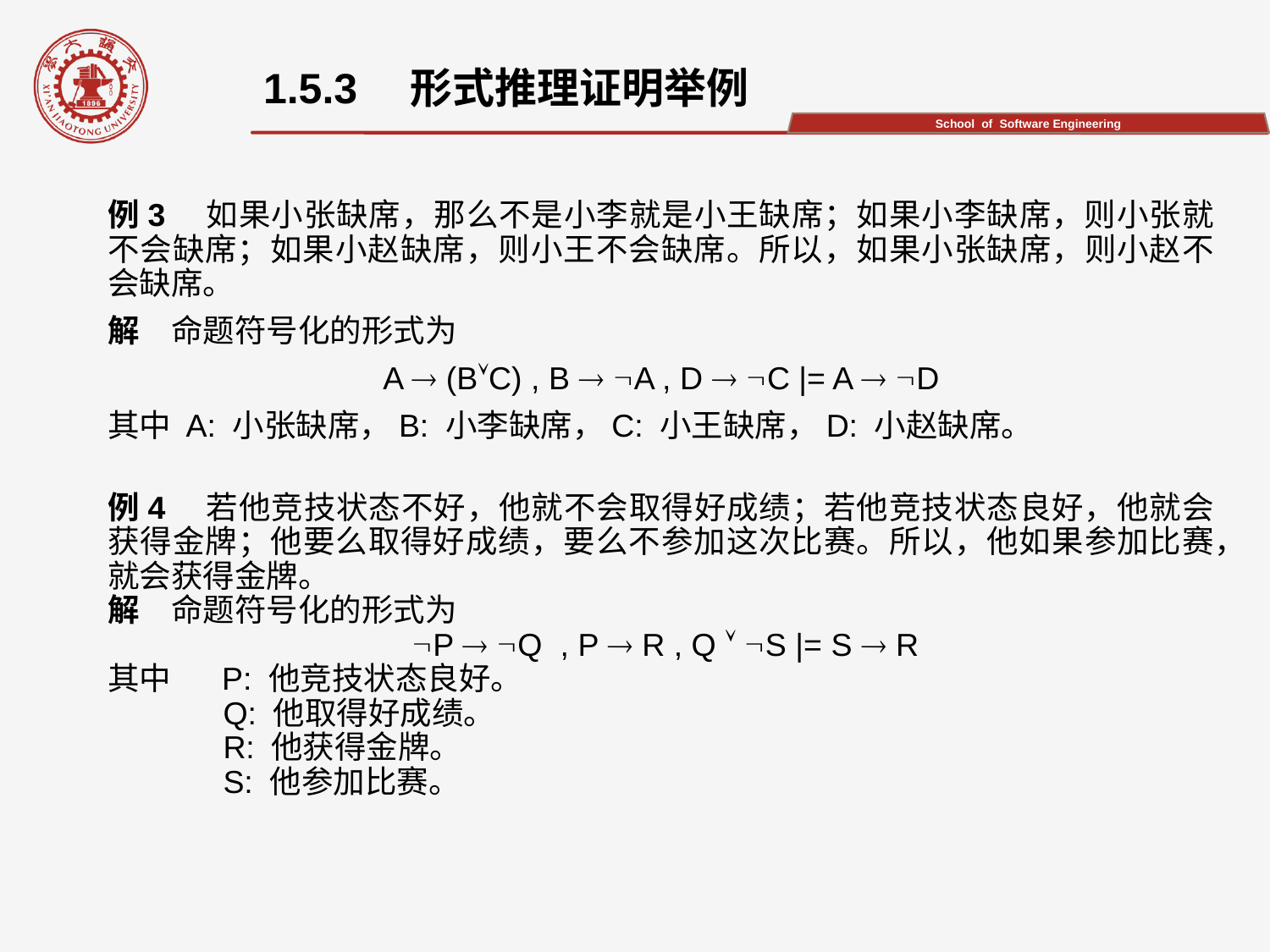

1.5.3　形式推理证明举例
例3　如果小张缺席，那么不是小李就是小王缺席；如果小李缺席，则小张就不会缺席；如果小赵缺席，则小王不会缺席。所以，如果小张缺席，则小赵不会缺席。
解　命题符号化的形式为
A → (B∨C) , B → ¬A , D → ¬C |= A → ¬D
其中 A: 小张缺席，B: 小李缺席，C: 小王缺席，D: 小赵缺席。

例4　若他竞技状态不好，他就不会取得好成绩；若他竞技状态良好，他就会获得金牌；他要么取得好成绩，要么不参加这次比赛。所以，他如果参加比赛，就会获得金牌。
解　命题符号化的形式为
    ¬P → ¬Q  , P → R , Q ∨ ¬S |= S → R
其中      P: 他竞技状态良好。
             Q: 他取得好成绩。
             R: 他获得金牌。
             S: 他参加比赛。